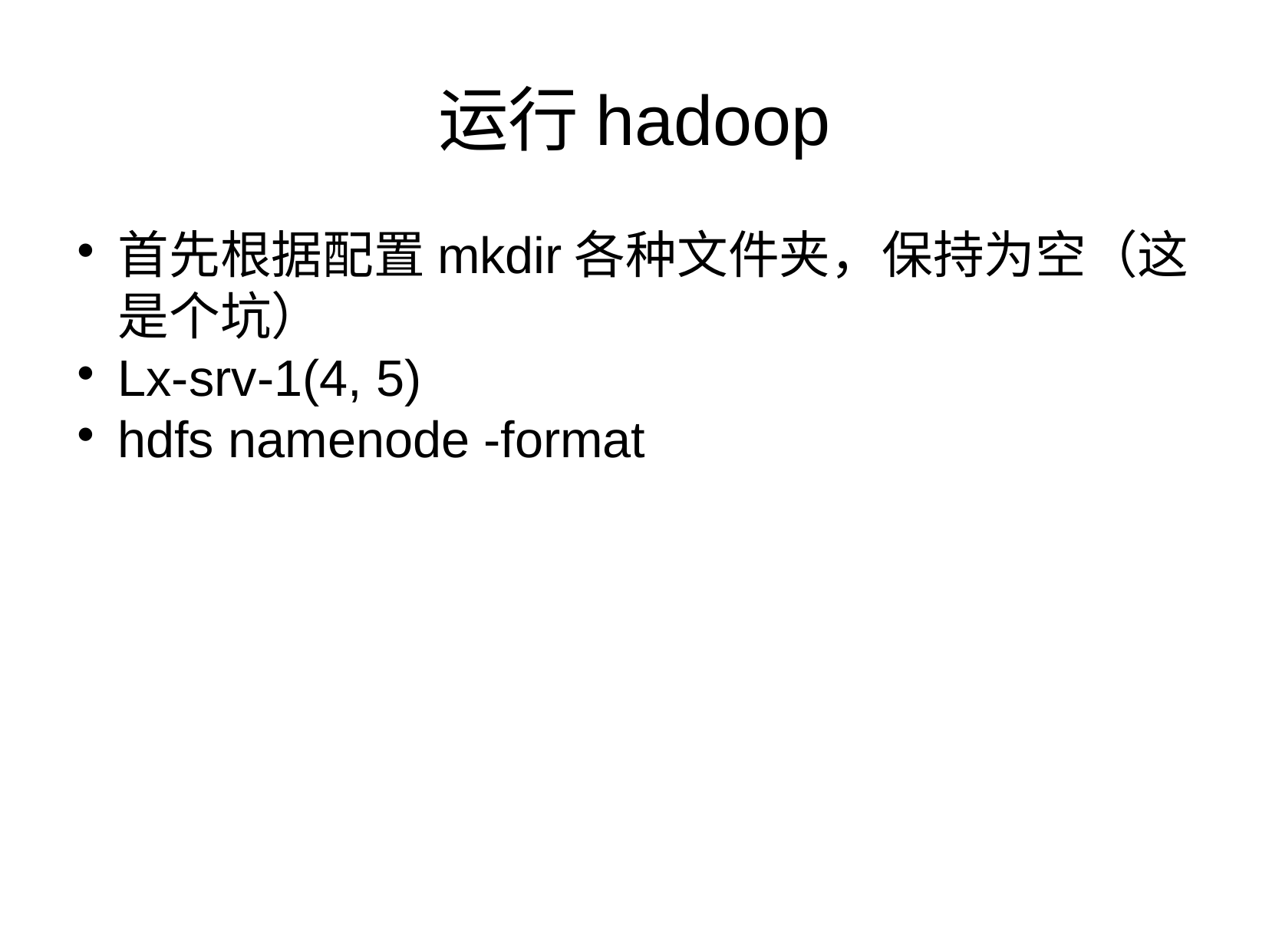

运行hadoop
首先根据配置mkdir各种文件夹，保持为空（这是个坑）
Lx-srv-1(4, 5)
hdfs namenode -format